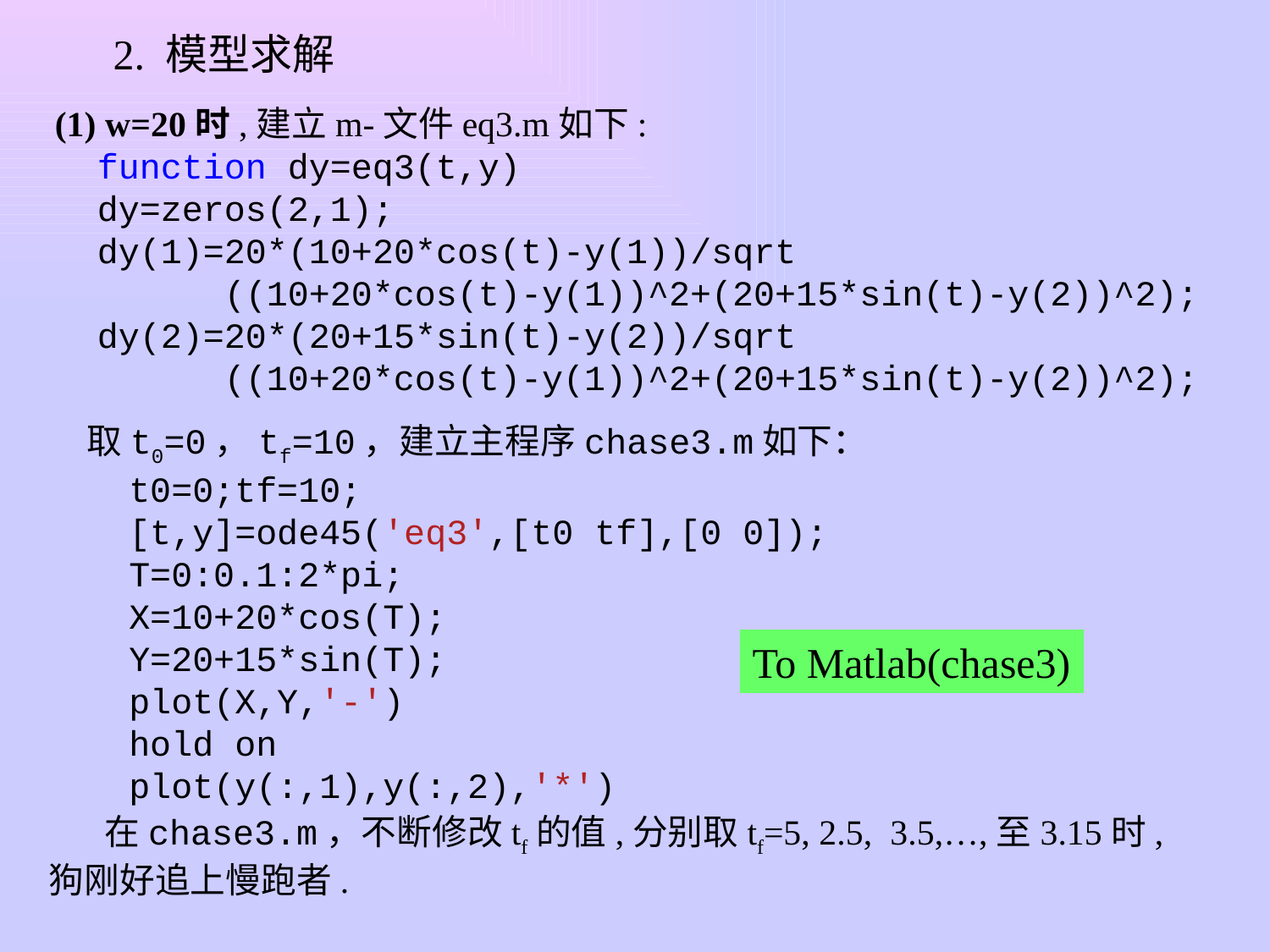

2. 模型求解
(1) w=20时,建立m-文件eq3.m如下:
  function dy=eq3(t,y)
  dy=zeros(2,1);
  dy(1)=20*(10+20*cos(t)-y(1))/sqrt
        ((10+20*cos(t)-y(1))^2+(20+15*sin(t)-y(2))^2);
  dy(2)=20*(20+15*sin(t)-y(2))/sqrt
        ((10+20*cos(t)-y(1))^2+(20+15*sin(t)-y(2))^2);
取t0=0，tf=10，建立主程序chase3.m如下：
  t0=0;tf=10;
  [t,y]=ode45('eq3',[t0 tf],[0 0]);
  T=0:0.1:2*pi;
  X=10+20*cos(T);
  Y=20+15*sin(T);
  plot(X,Y,'-')
  hold on
  plot(y(:,1),y(:,2),'*')
To Matlab(chase3)
      在chase3.m，不断修改tf的值,分别取tf=5, 2.5,  3.5,…,至3.15时,
狗刚好追上慢跑者.